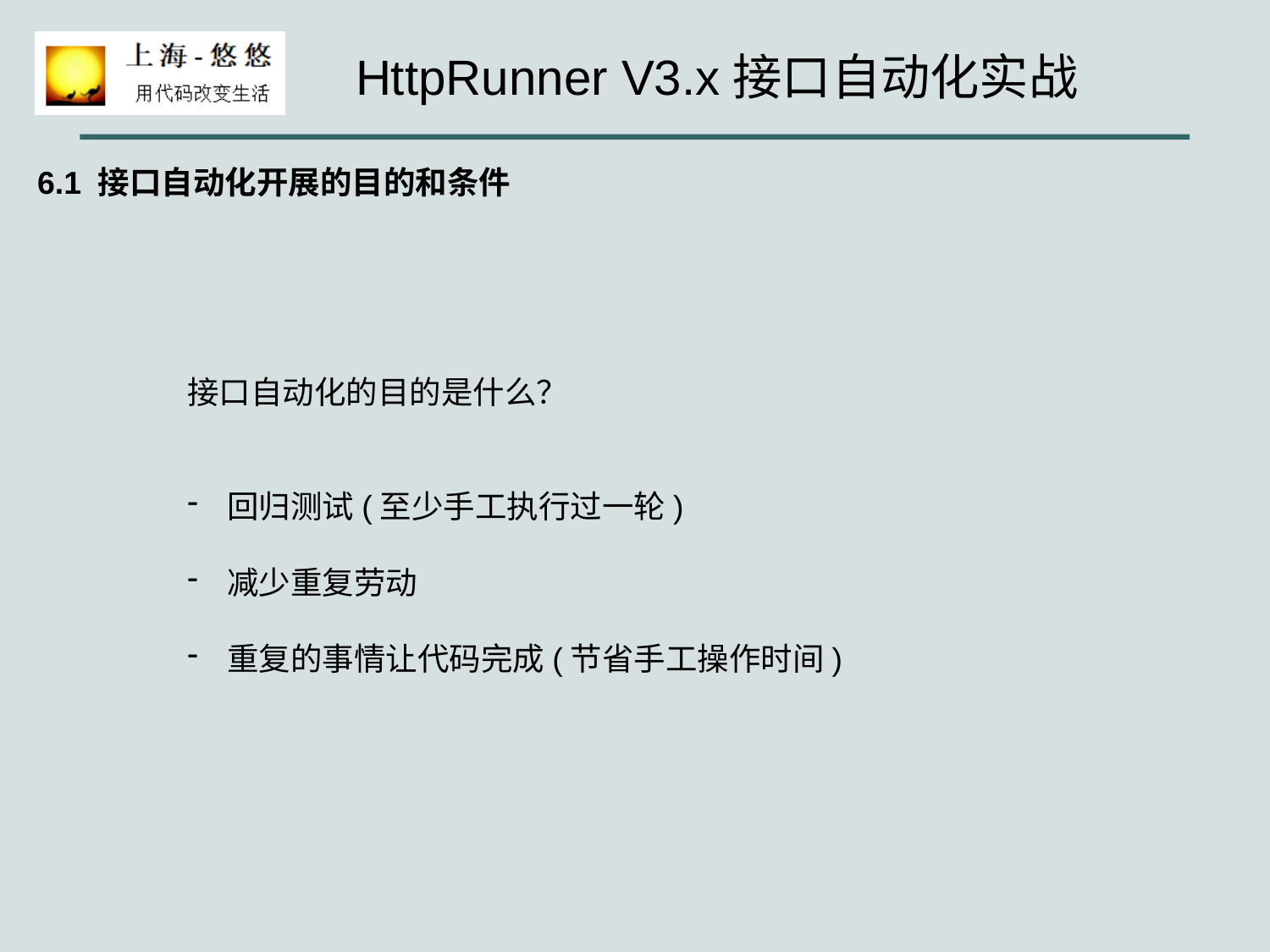

6.1 接口自动化开展的目的和条件
接口自动化的目的是什么？

回归测试(至少手工执行过一轮)

减少重复劳动

重复的事情让代码完成(节省手工操作时间)